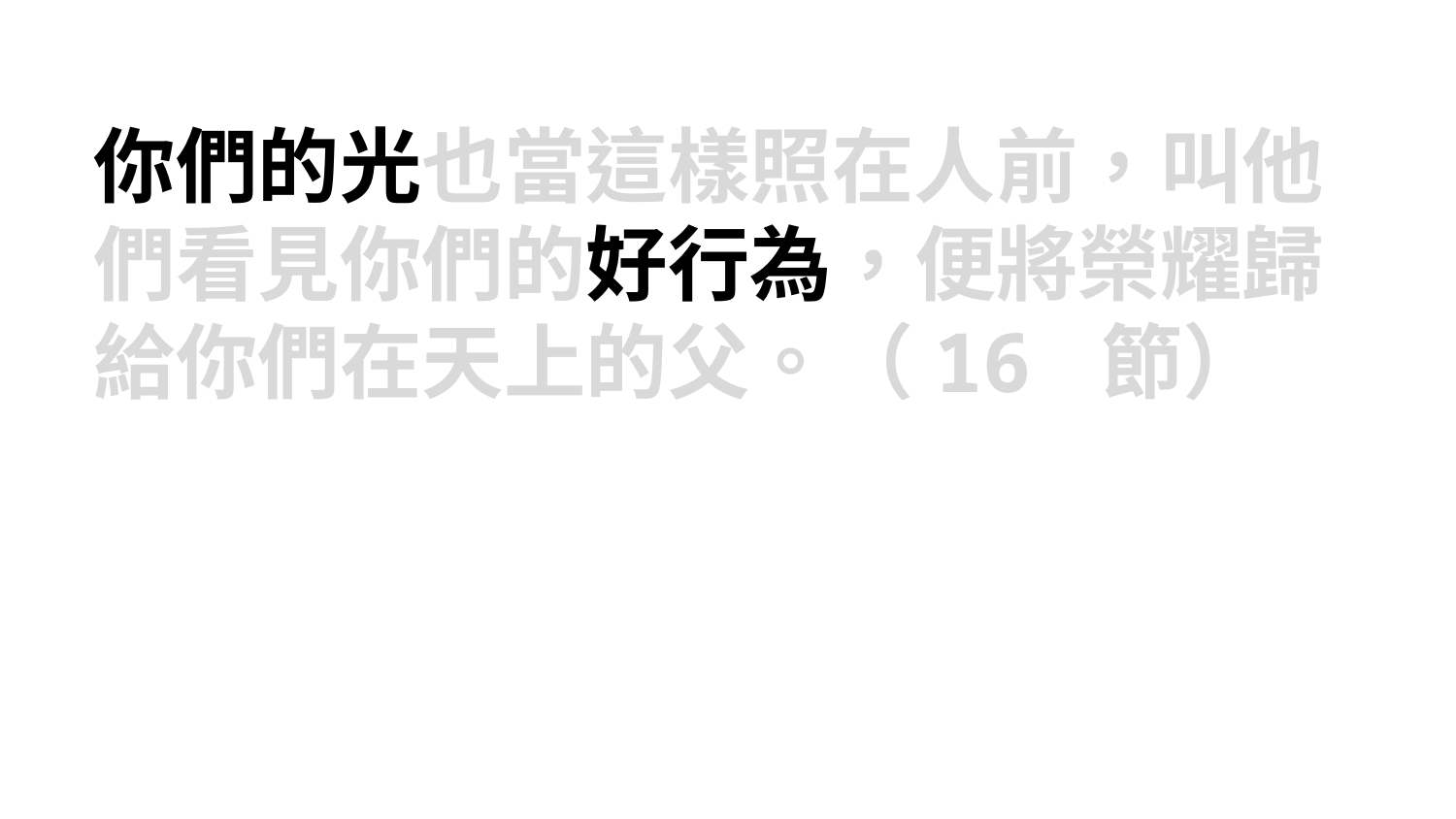

你們的光也當這樣照在人前，叫他們看見你們的好行為，便將榮耀歸給你們在天上的父。（16 節）